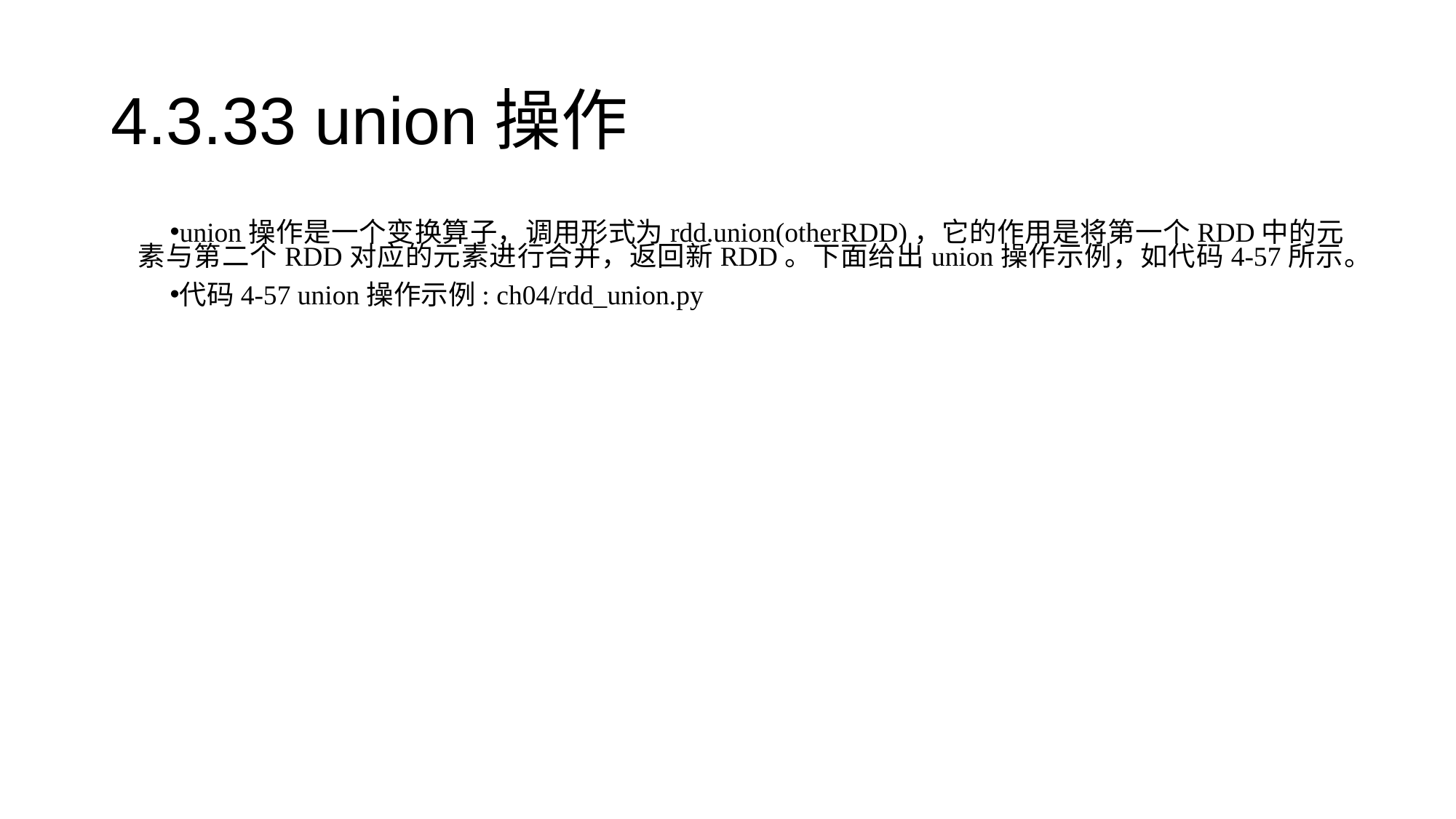

# 4.3.33 union操作
union操作是一个变换算子，调用形式为rdd.union(otherRDD)，它的作用是将第一个RDD中的元素与第二个RDD对应的元素进行合并，返回新RDD。下面给出union操作示例，如代码4-57所示。
代码4-57 union操作示例: ch04/rdd_union.py